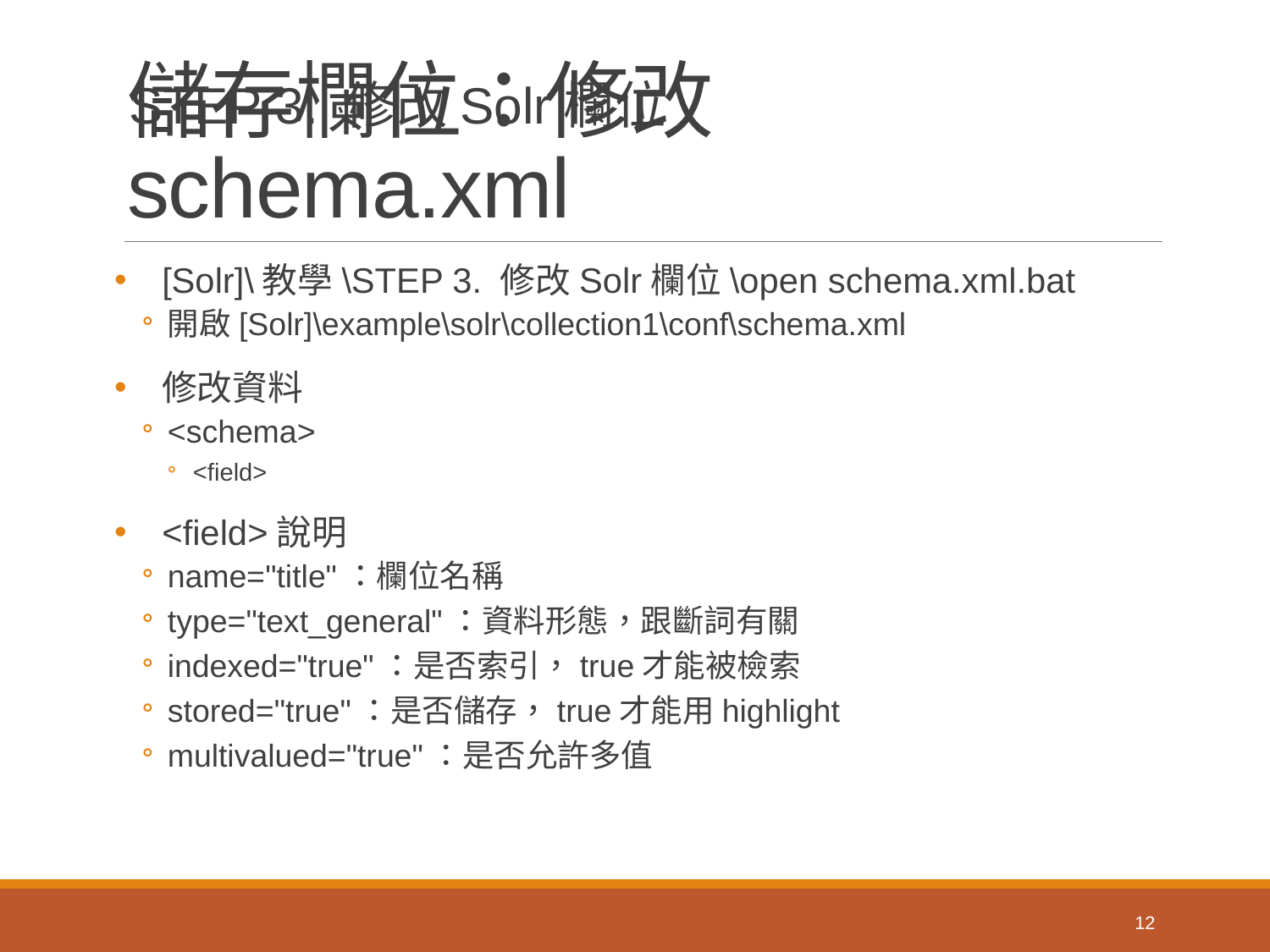

STEP 3. 修改Solr欄位
# 儲存欄位：修改schema.xml
[Solr]\教學\STEP 3. 修改Solr欄位\open schema.xml.bat
開啟[Solr]\example\solr\collection1\conf\schema.xml
修改資料
<schema>
<field>
<field>說明
name="title"：欄位名稱
type="text_general"：資料形態，跟斷詞有關
indexed="true"：是否索引，true才能被檢索
stored="true"：是否儲存，true才能用highlight
multivalued="true"：是否允許多值
12